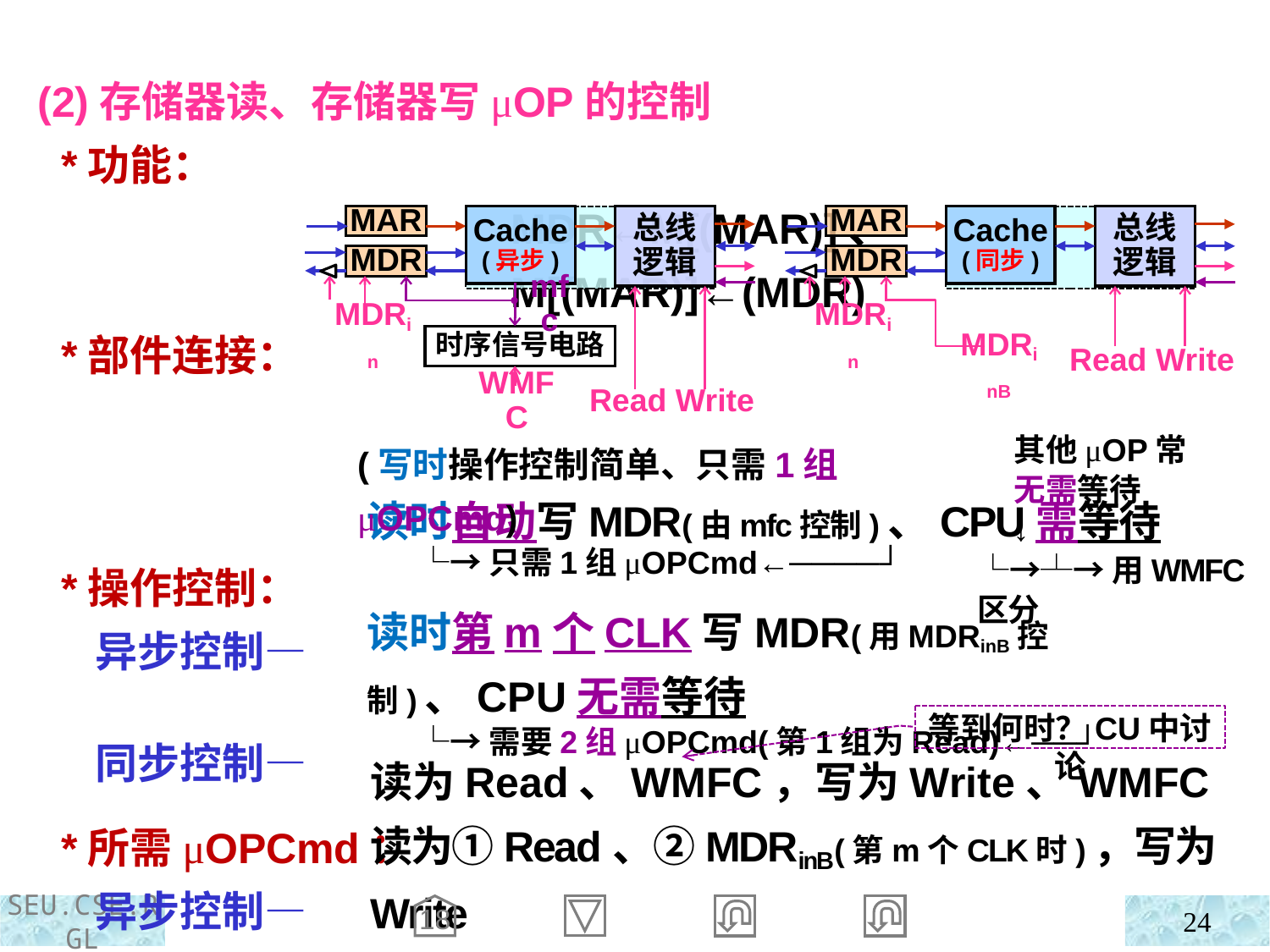

(2)存储器读、存储器写μOP的控制
  *功能：MDR←M[(MAR)]、M[(MAR)]←(MDR)
  *部件连接：

  *操作控制：
     异步控制—

     同步控制—
  *所需μOPCmd：
     异步控制—
     同步控制—

MAR
总线
逻辑
Cache
(异步)
MDR

mfc
MDRin
时序信号电路
WMFC
Read Write

MAR
总线
逻辑
Cache
(同步)
MDR

MDRin
MDRinB
Read Write
(写时操作控制简单、只需1组μOPCmd)
    其他μOP常
    无需等待
    ↓
└→┴→用WMFC区分
读时自动写MDR(由mfc控制)、CPU需等待
       └→只需1组μOPCmd←────┘
读时第m个CLK写MDR(用MDRinB控制)、CPU无需等待
       └→需要2组μOPCmd(第1组为Read)←──┘
等到何时？CU中讨论

读为Read、WMFC，写为Write、WMFC
读为①Read、②MDRinB(第m个CLK时)，写为Write
18

24